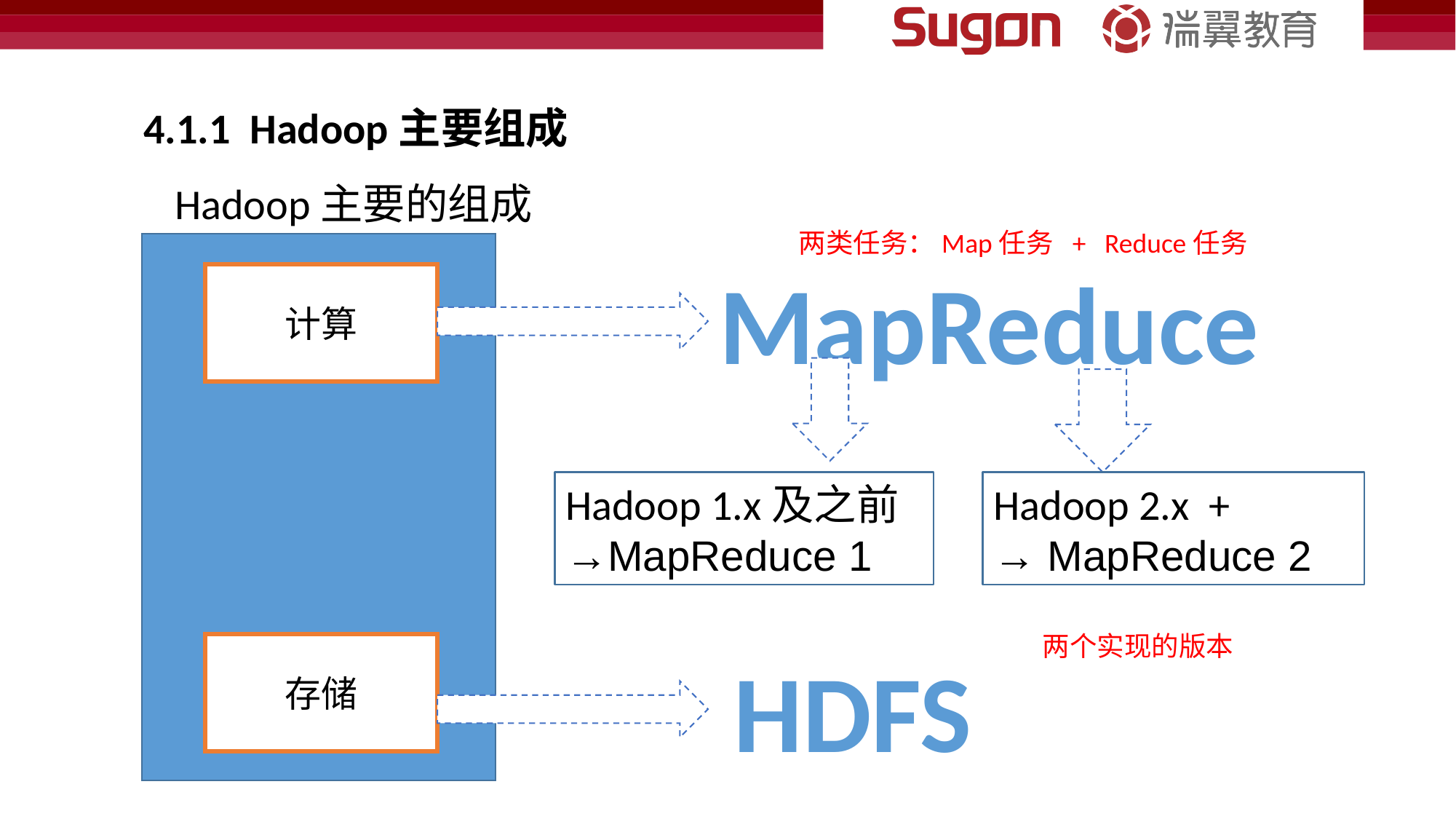

4.1.1  Hadoop主要组成
Hadoop主要的组成
两类任务：Map任务  +   Reduce任务

MapReduce

计算
存储

Hadoop 1.x及之前
→MapReduce 1

Hadoop 2.x  +
→ MapReduce 2
两个实现的版本
HDFS